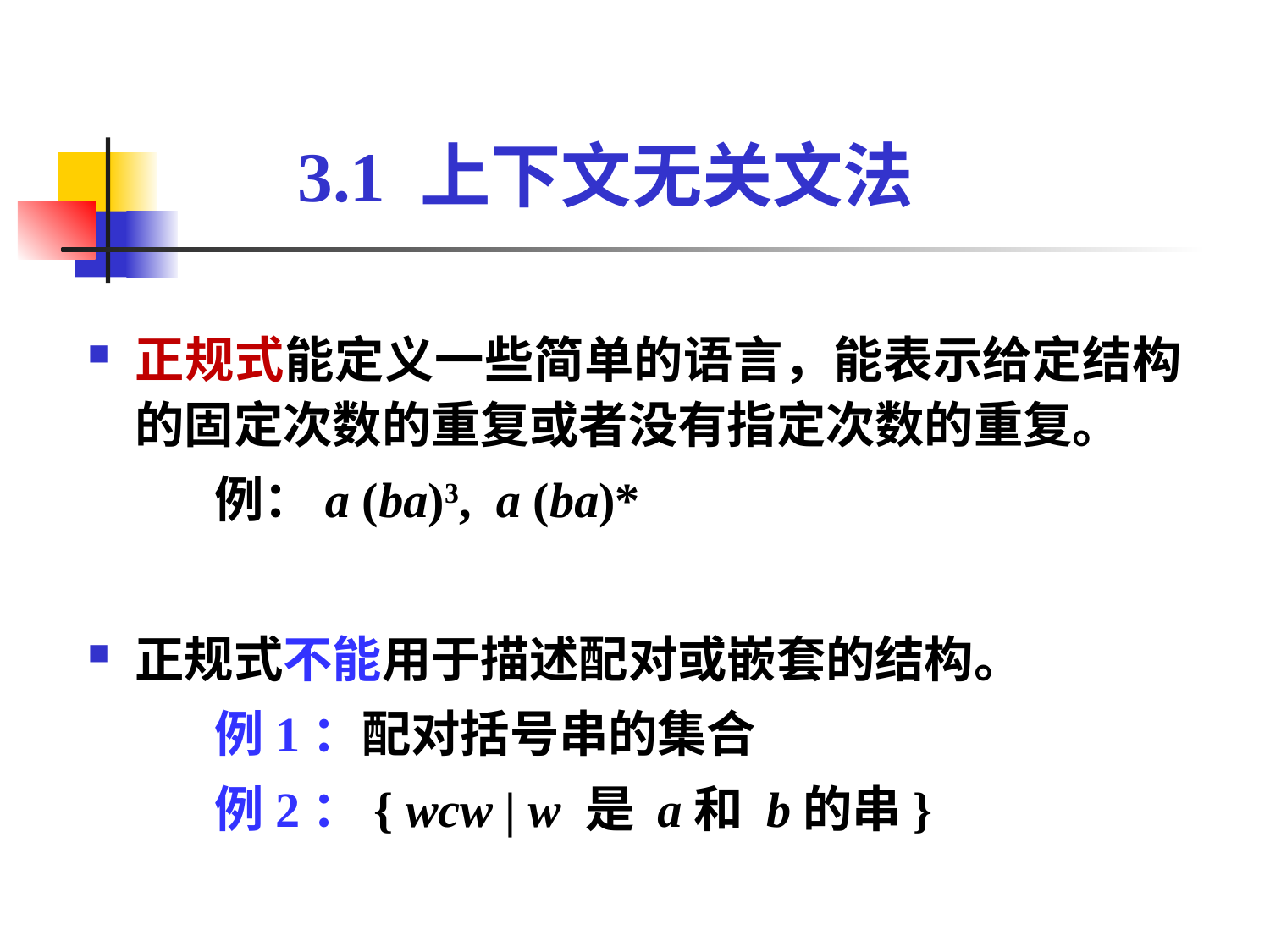

# 3.1 上下文无关文法
正规式能定义一些简单的语言，能表示给定结构的固定次数的重复或者没有指定次数的重复。
	例：a (ba)3,  a (ba)*

正规式不能用于描述配对或嵌套的结构。
	例1：配对括号串的集合
	例2：{ wcw | w 是 a和 b的串}